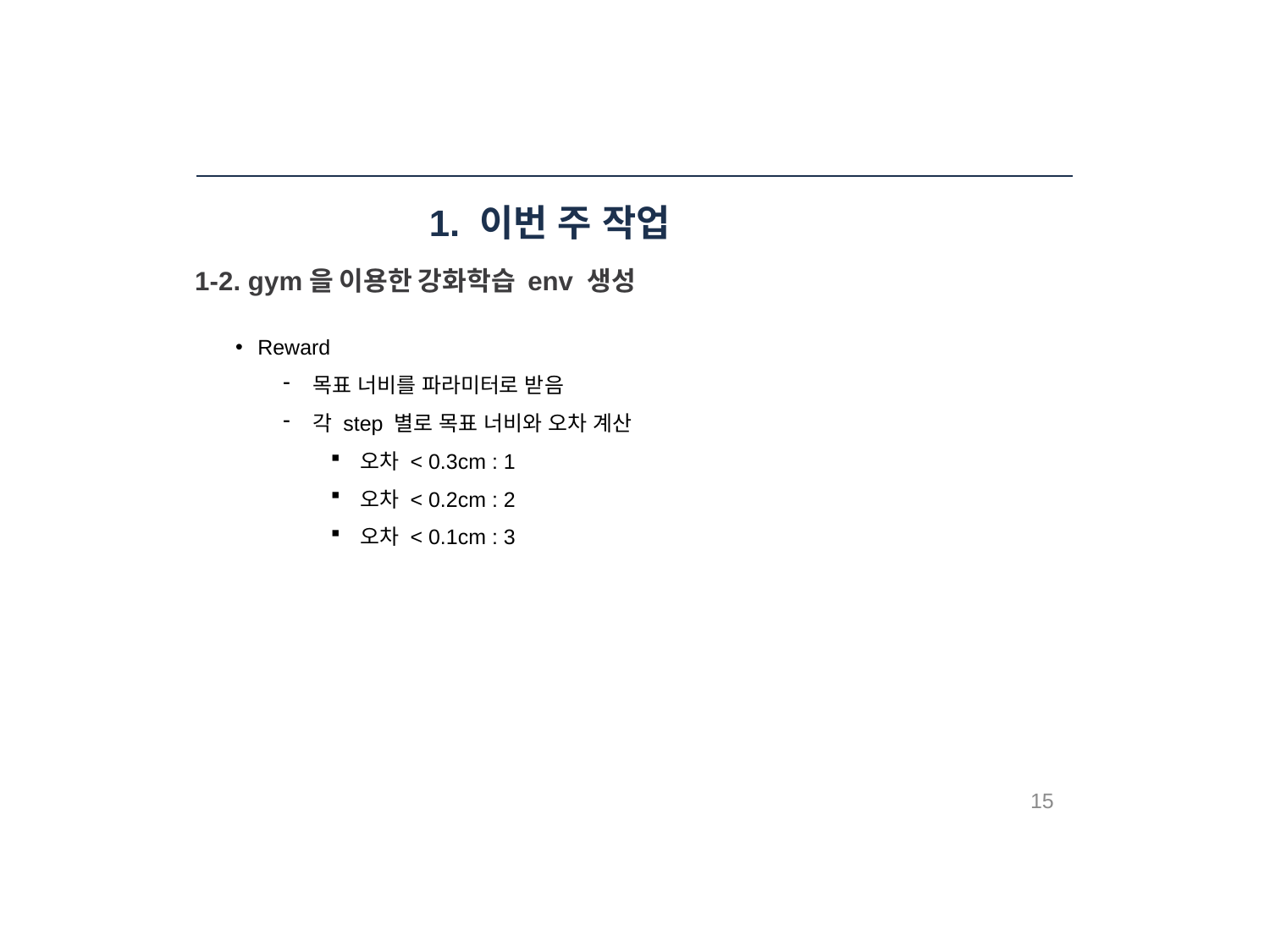

# 1. 이번 주 작업
1-2. gym을 이용한 강화학습 env 생성

Reward
목표 너비를 파라미터로 받음
각 step 별로 목표 너비와 오차 계산
오차 < 0.3cm : 1
오차 < 0.2cm : 2
오차 < 0.1cm : 3

15